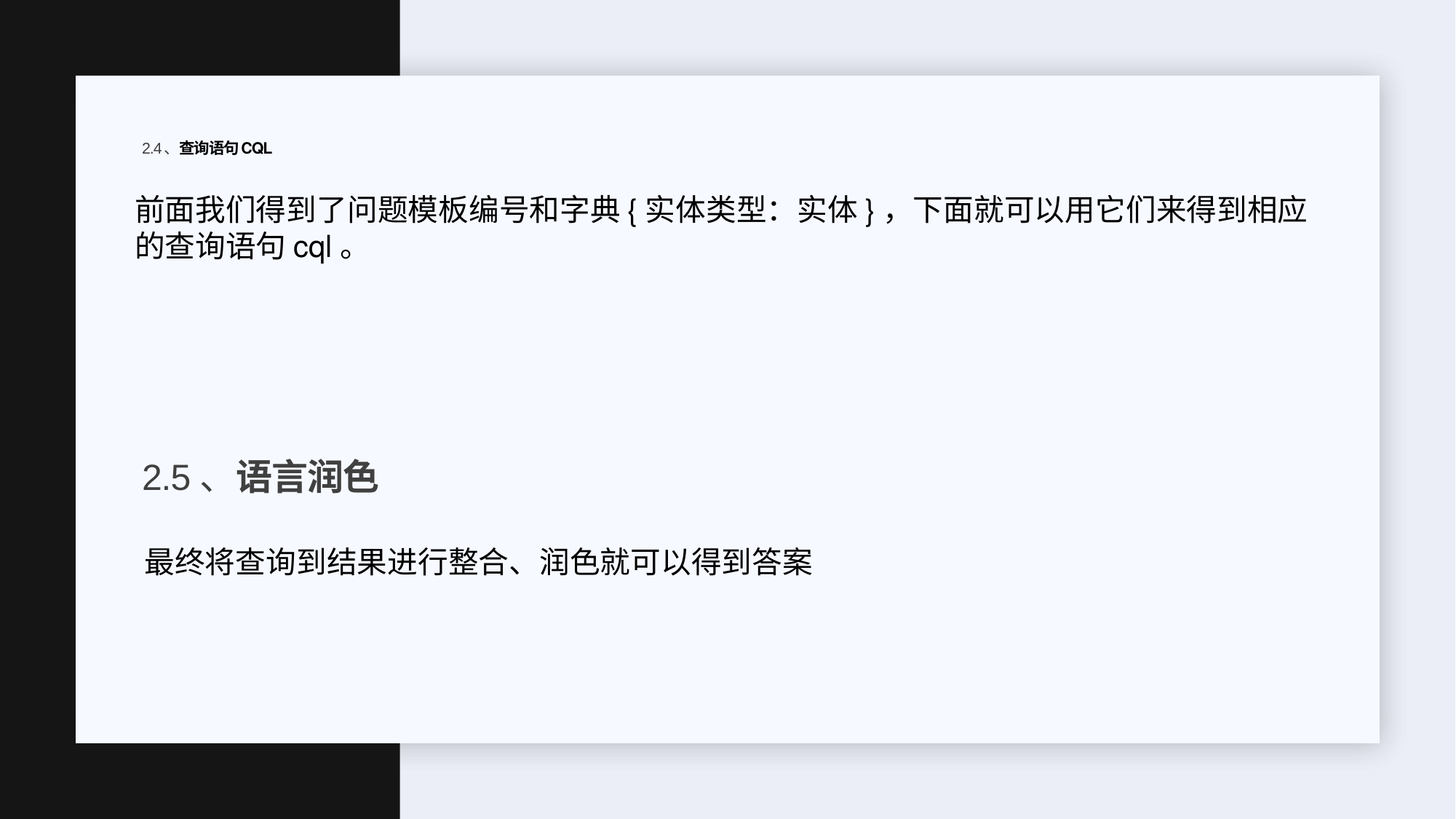

# 2.4、查询语句cql
前面我们得到了问题模板编号和字典{实体类型：实体}，下面就可以用它们来得到相应的查询语句cql。
2.5、语言润色
最终将查询到结果进行整合、润色就可以得到答案